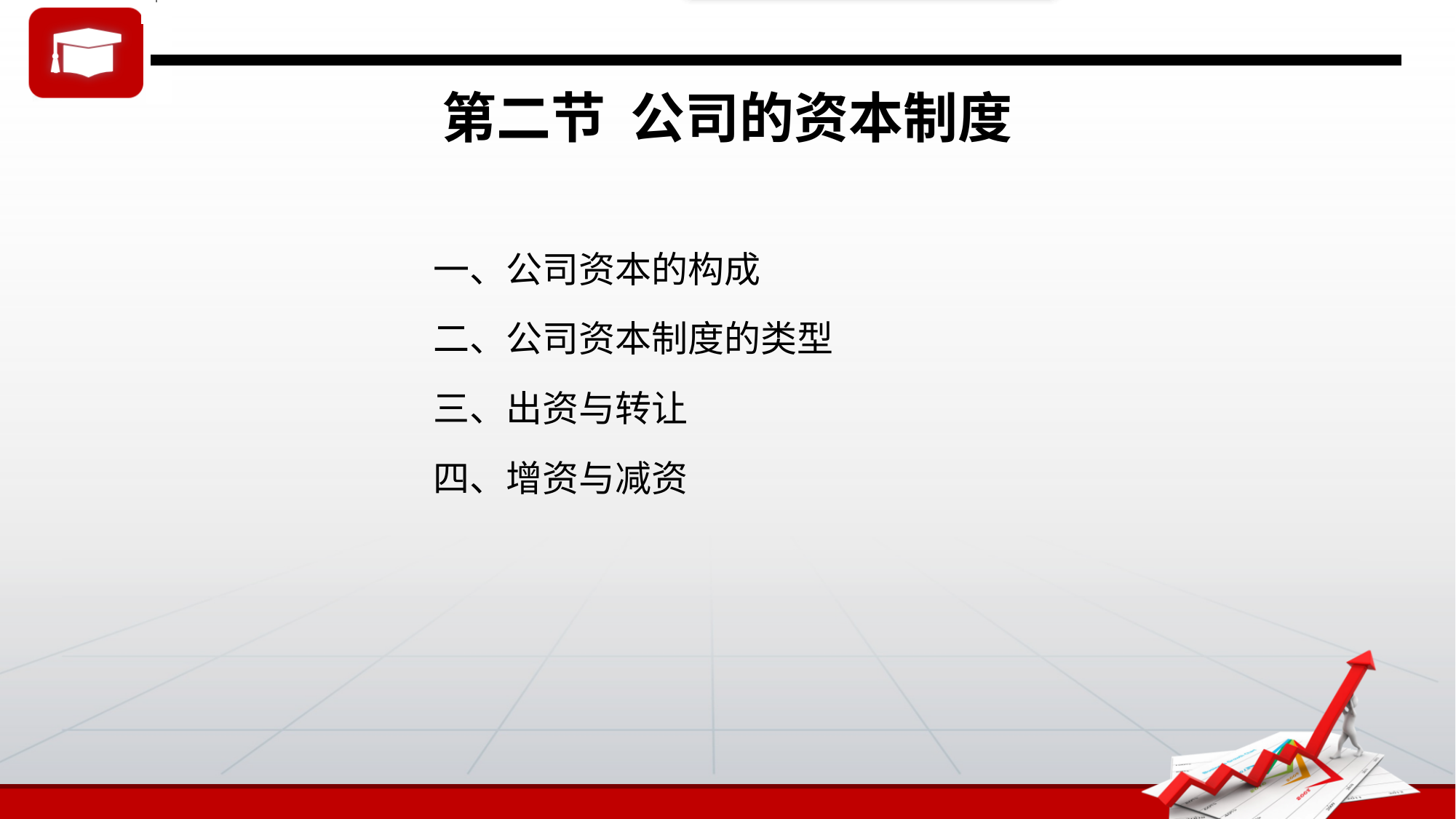

# 第二节  公司的资本制度
一、公司资本的构成
二、公司资本制度的类型
三、出资与转让
四、增资与减资